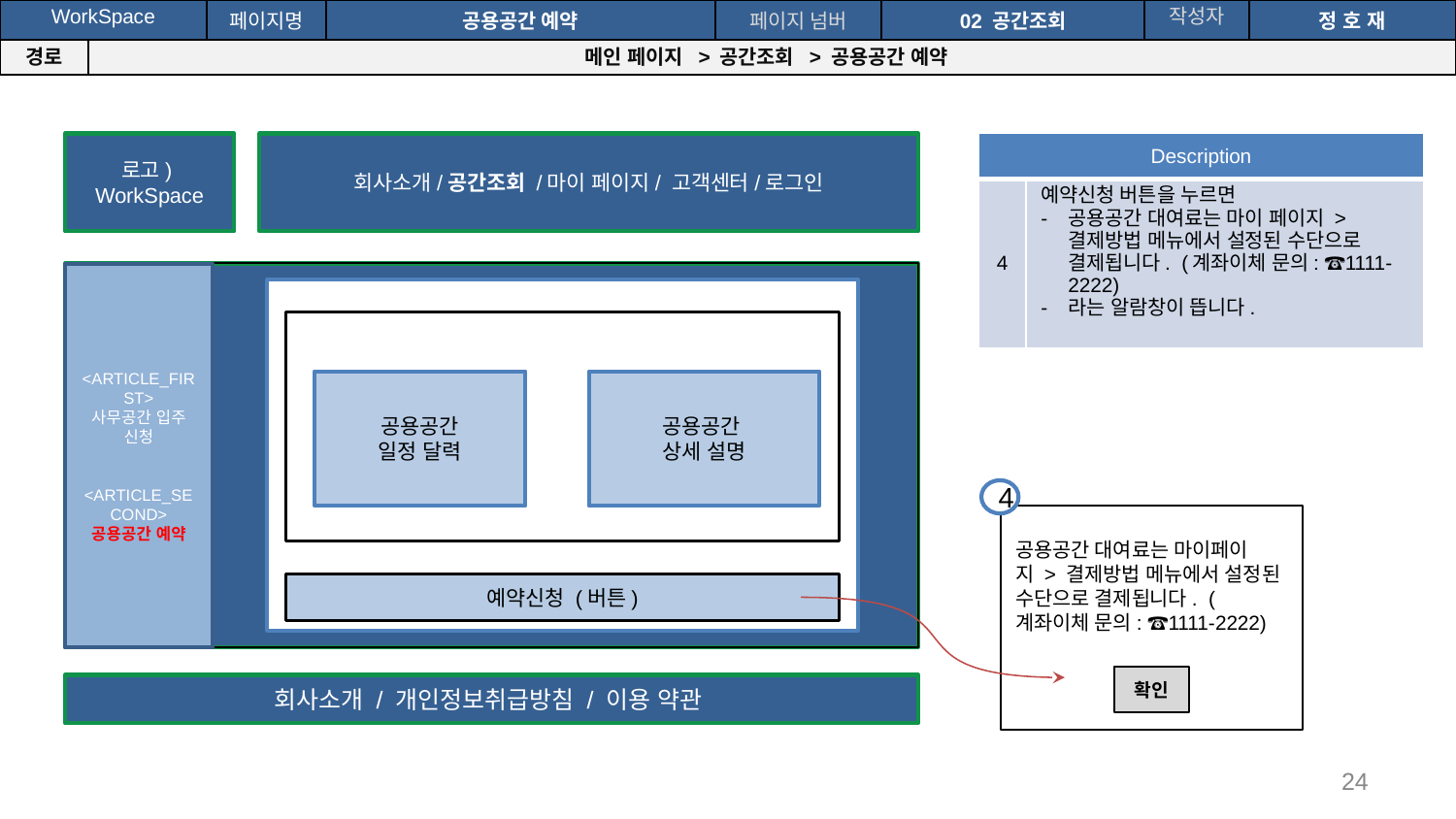

공간(오피스) 대여 시스템
| WorkSpace |  | 페이지명 | 공용공간 예약 | 페이지 넘버 | 02 공간조회 | 작성자 | 정 호 재 |
| --- | --- | --- | --- | --- | --- | --- | --- |
| 경로 | 메인 페이지 > 공간조회 > 공용공간 예약 |  |  |  |  |  |  |
로고)
WorkSpace
회사소개/공간조회 /마이 페이지/ 고객센터/로그인

	<MAIN_BODY>
	공용공간 예약
<ARTICLE_FIRST>
사무공간 입주 신청

<ARTICLE_SECOND>
공용공간 예약
회사소개 / 개인정보취급방침 / 이용 약관
| Description |  |
| --- | --- |
| 4 | 예약신청 버튼을 누르면 공용공간 대여료는 마이 페이지 > 결제방법 메뉴에서 설정된 수단으로 결제됩니다. (계좌이체 문의: ☎1111-2222) 라는 알람창이 뜹니다. |

공용공간
상세 설명
공용공간
일정 달력
예약신청 (버튼)
4

공용공간 대여료는 마이페이지 > 결제방법 메뉴에서 설정된 수단으로 결제됩니다.  (계좌이체 문의: ☎1111-2222)
확인
24